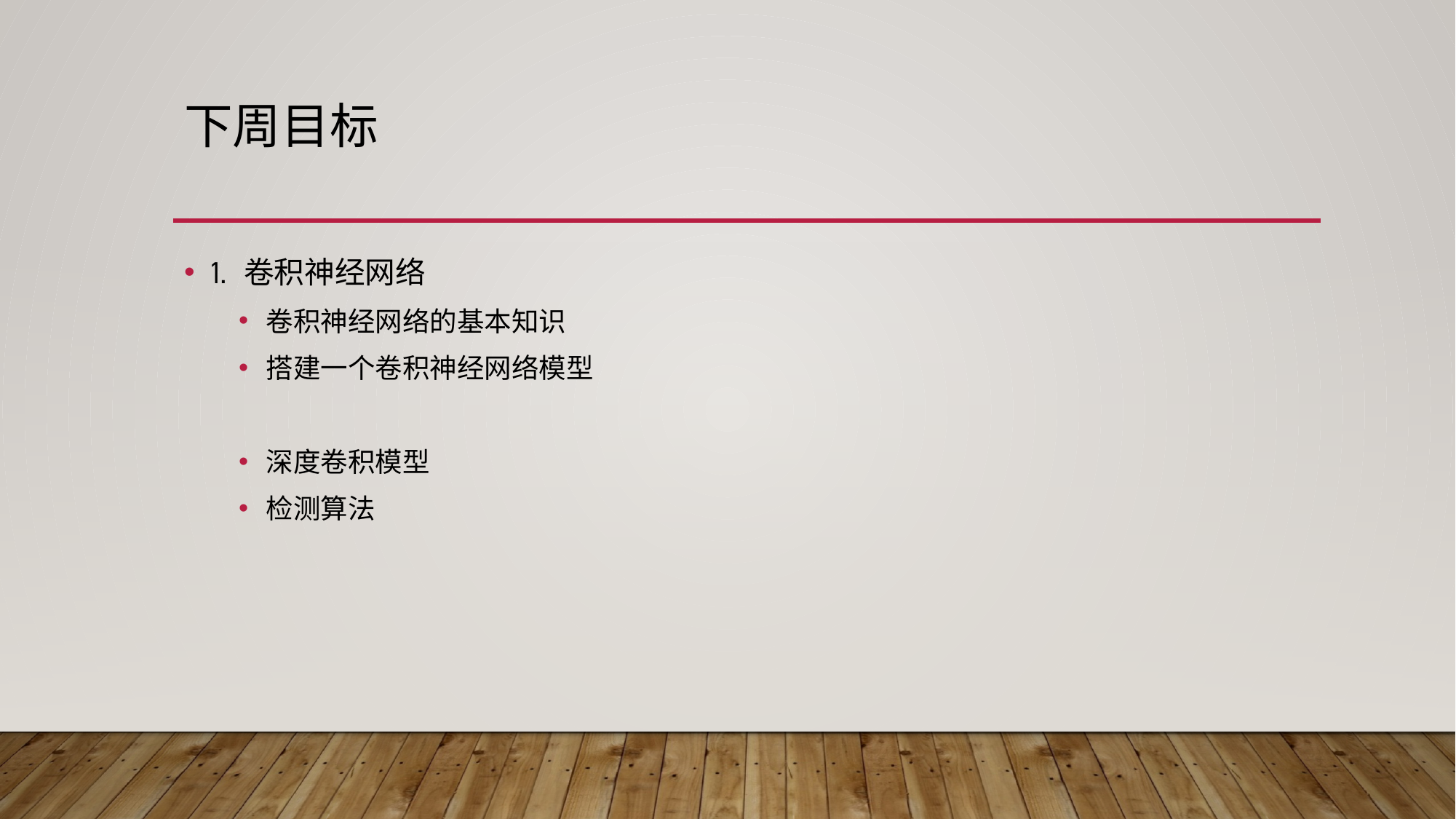

# 下周目标
1. 卷积神经网络
卷积神经网络的基本知识
搭建一个卷积神经网络模型

深度卷积模型
检测算法